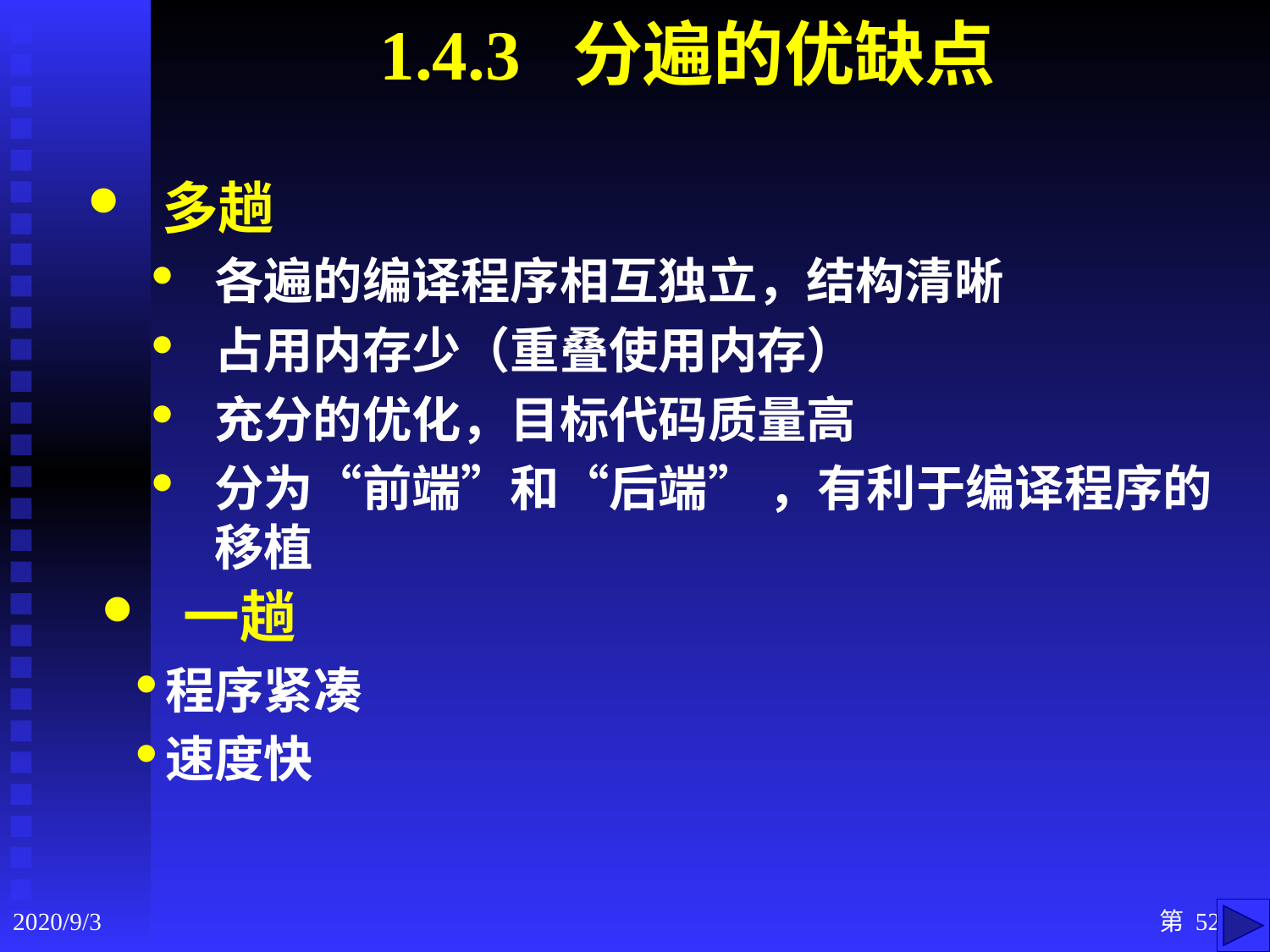

1.4.3  分遍的优缺点
多趟
各遍的编译程序相互独立，结构清晰
占用内存少（重叠使用内存）
充分的优化，目标代码质量高
分为“前端”和“后端” ，有利于编译程序的移植
  一趟
程序紧凑
速度快
2020/9/3
第 52 页